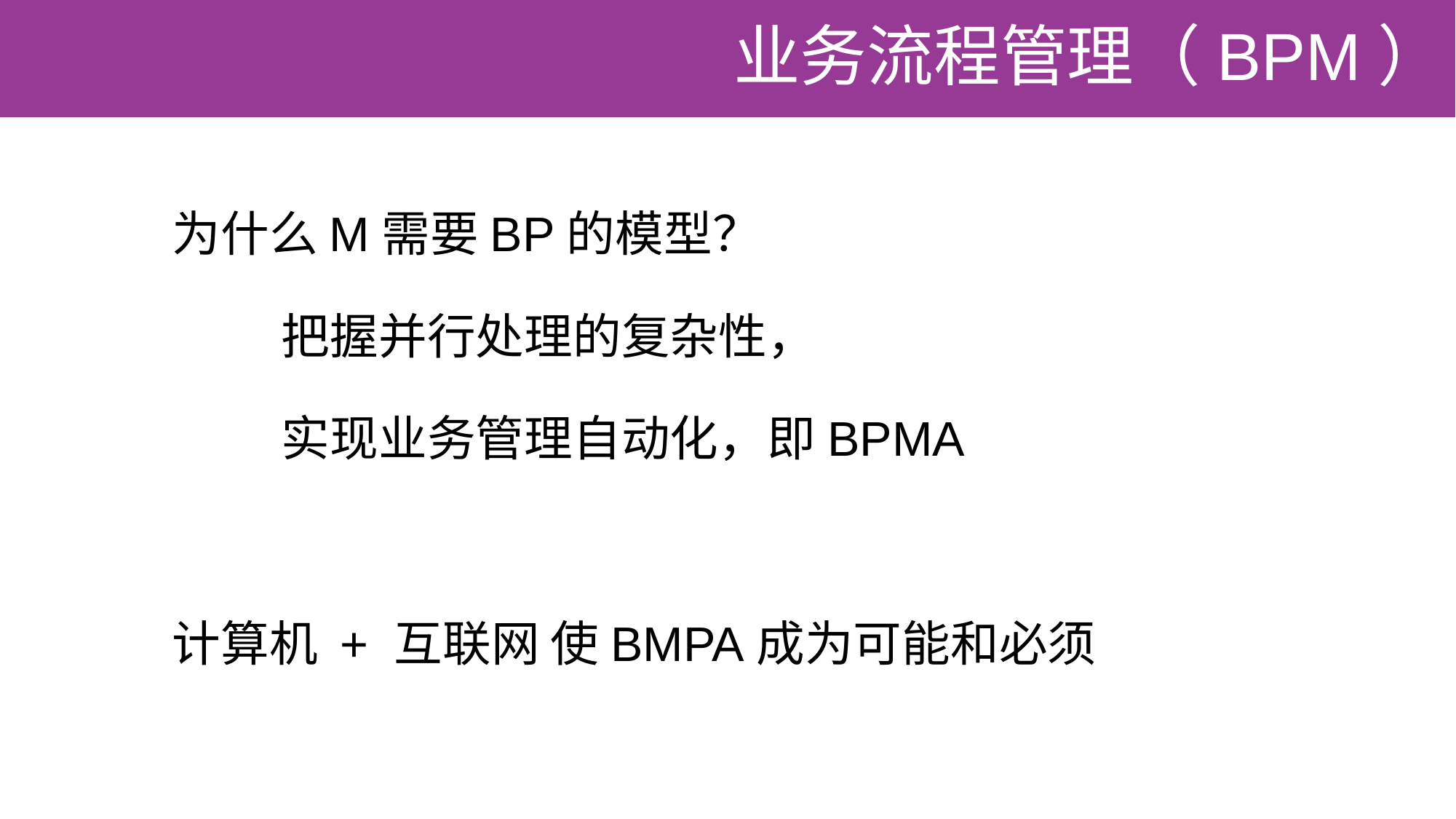

业务流程管理（BPM）
为什么M需要BP的模型？
	把握并行处理的复杂性，
	实现业务管理自动化，即BPMA

计算机 + 互联网 使BMPA成为可能和必须